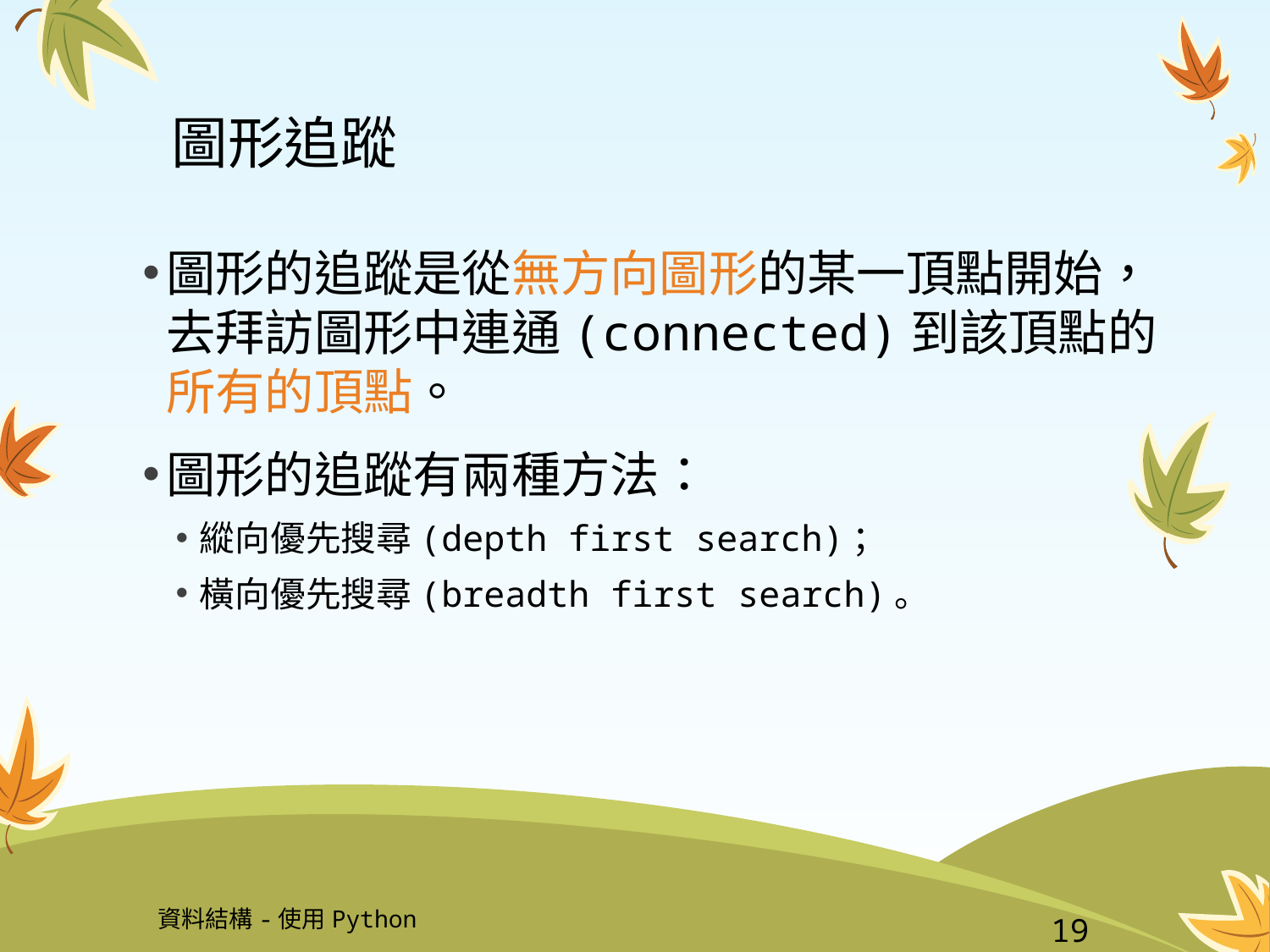

# 圖形追蹤
圖形的追蹤是從無方向圖形的某一頂點開始，去拜訪圖形中連通(connected)到該頂點的所有的頂點。
圖形的追蹤有兩種方法：
縱向優先搜尋(depth first search)；
橫向優先搜尋(breadth first search)。
資料結構-使用Python
19